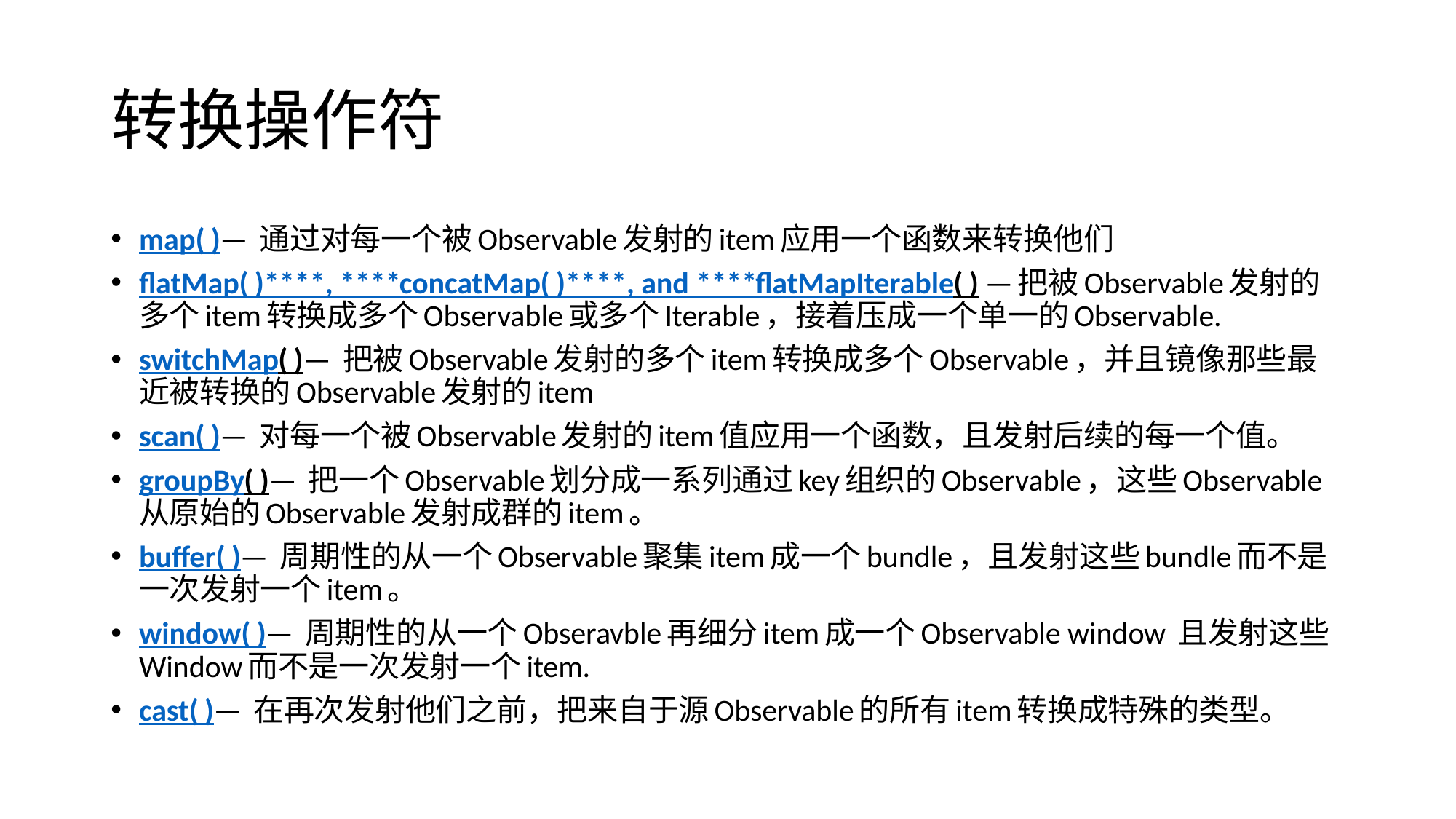

# 转换操作符
map( )— 通过对每一个被Observable发射的item应用一个函数来转换他们
flatMap( )****, ****concatMap( )****, and ****flatMapIterable( ) —把被Observable发射的多个item转换成多个Observable或多个Iterable，接着压成一个单一的Observable.
switchMap( )— 把被Observable发射的多个item转换成多个Observable，并且镜像那些最近被转换的Observable发射的item
scan( )— 对每一个被Observable发射的item值应用一个函数，且发射后续的每一个值。
groupBy( )— 把一个Observable划分成一系列通过key组织的Observable，这些Observable从原始的Observable发射成群的item。
buffer( )— 周期性的从一个Observable聚集item成一个bundle，且发射这些bundle而不是一次发射一个item。
window( )— 周期性的从一个Obseravble再细分item成一个Observable window 且发射这些Window而不是一次发射一个item.
cast( )— 在再次发射他们之前，把来自于源Observable的所有item转换成特殊的类型。